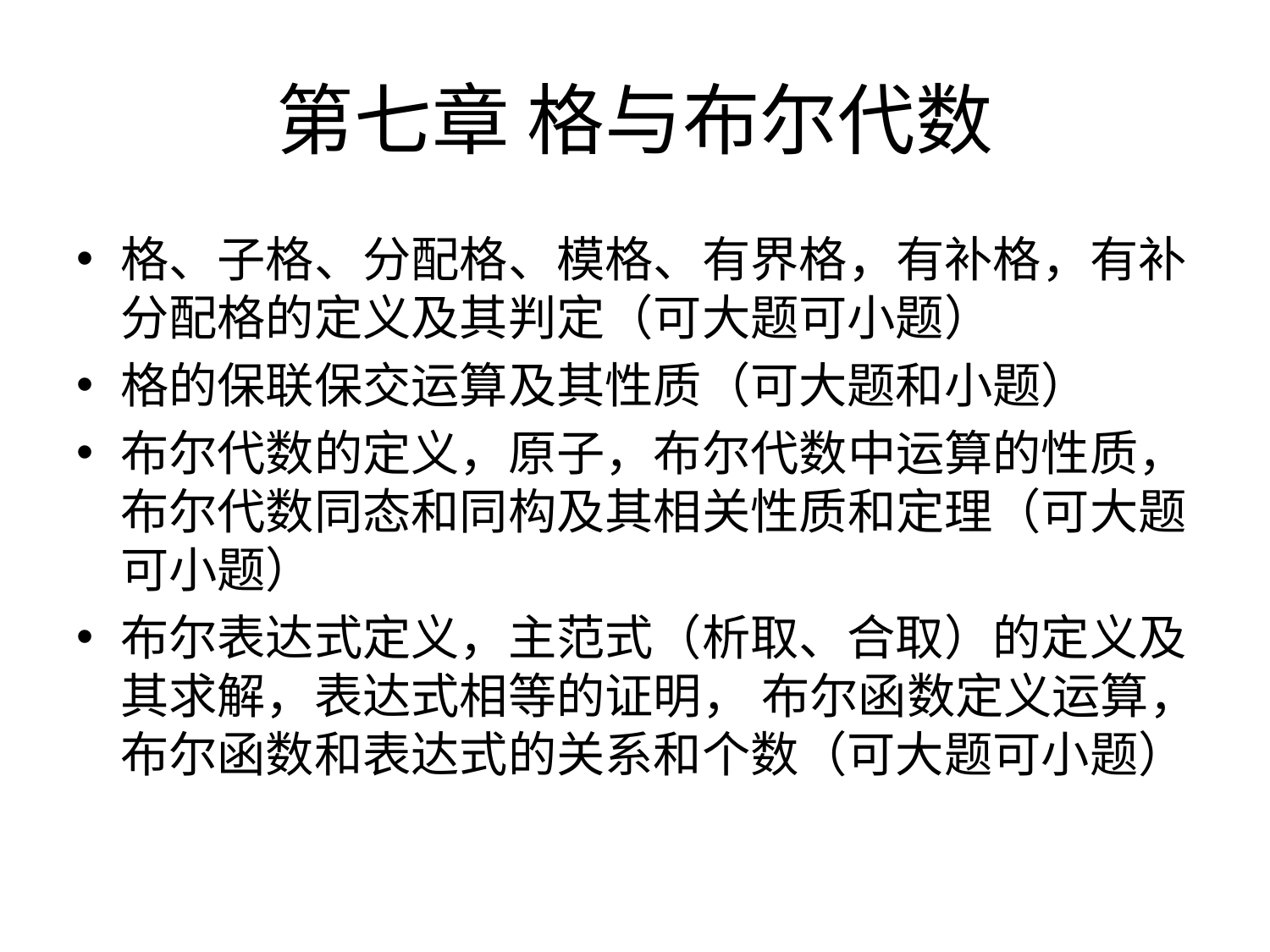

# 第七章 格与布尔代数
格、子格、分配格、模格、有界格，有补格，有补分配格的定义及其判定（可大题可小题）
格的保联保交运算及其性质（可大题和小题）
布尔代数的定义，原子，布尔代数中运算的性质，布尔代数同态和同构及其相关性质和定理（可大题可小题）
布尔表达式定义，主范式（析取、合取）的定义及其求解，表达式相等的证明， 布尔函数定义运算，布尔函数和表达式的关系和个数（可大题可小题）